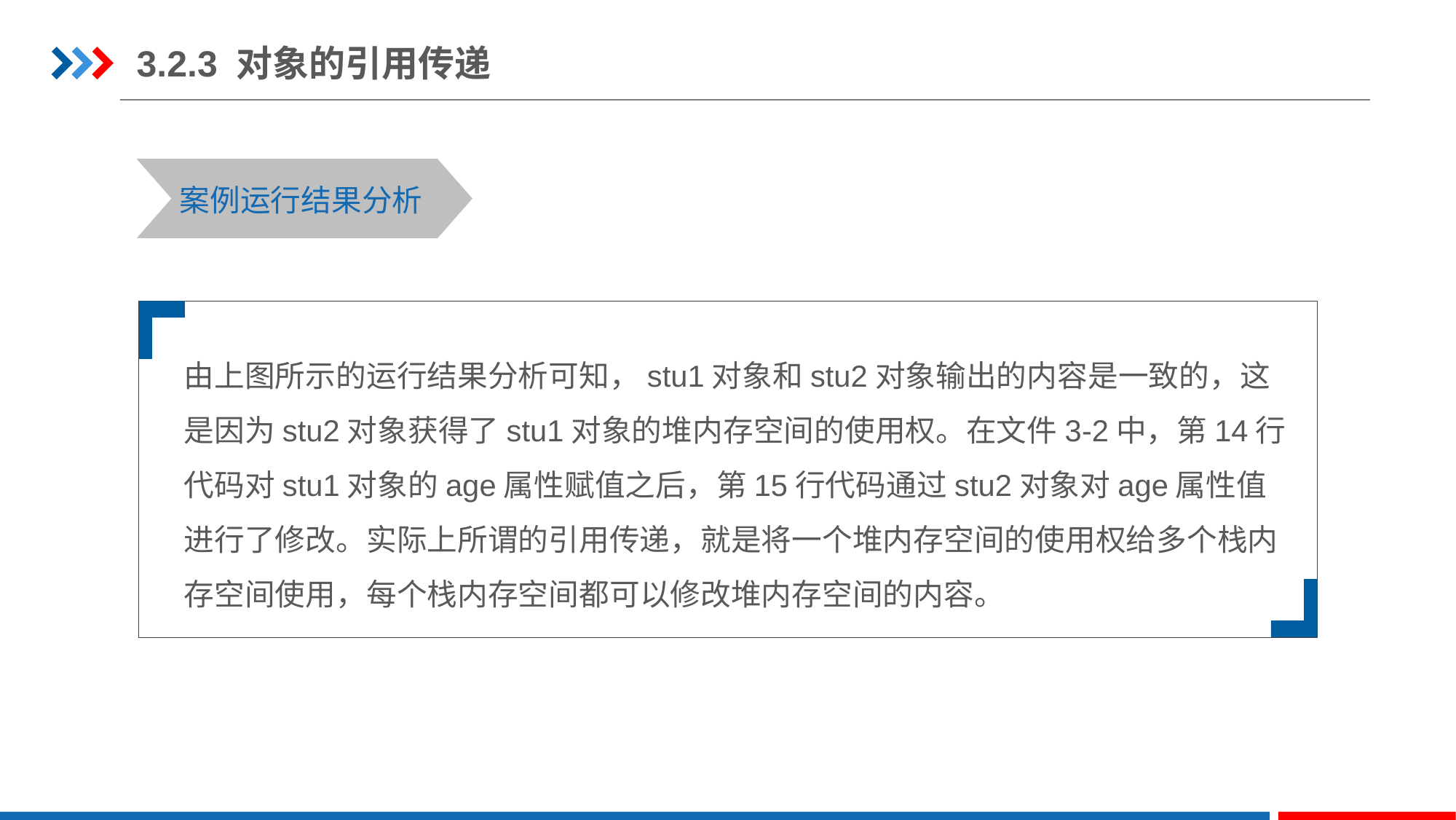

3.2.3 对象的引用传递

案例运行结果分析

由上图所示的运行结果分析可知，stu1对象和stu2对象输出的内容是一致的，这是因为stu2对象获得了stu1对象的堆内存空间的使用权。在文件3-2中，第14行代码对stu1对象的age属性赋值之后，第15行代码通过stu2对象对age属性值进行了修改。实际上所谓的引用传递，就是将一个堆内存空间的使用权给多个栈内存空间使用，每个栈内存空间都可以修改堆内存空间的内容。